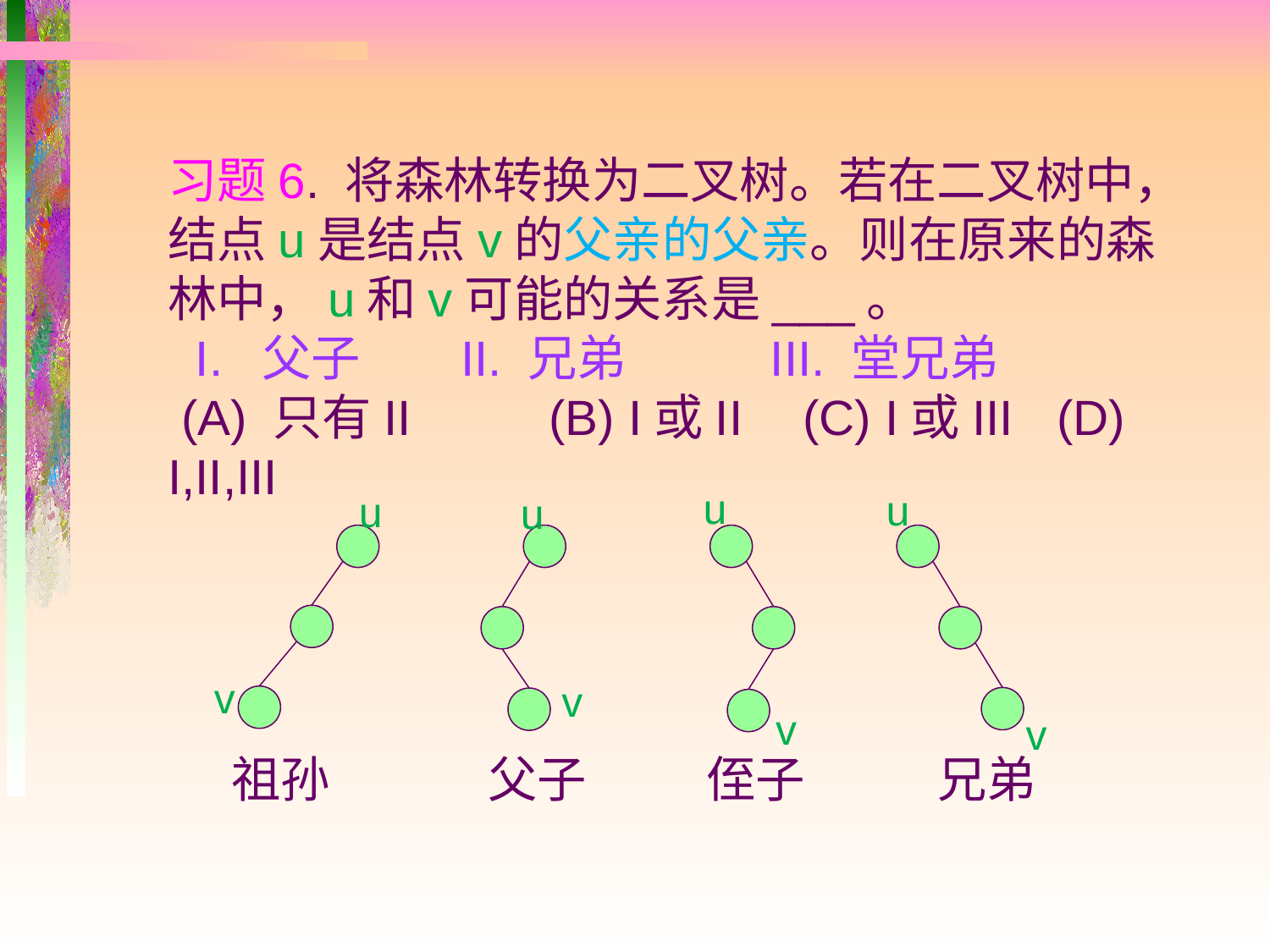

习题6. 将森林转换为二叉树。若在二叉树中，结点u是结点v的父亲的父亲。则在原来的森林中，u和v可能的关系是___。
  I.  父子        II. 兄弟            III. 堂兄弟
 (A) 只有II 	(B) I或II	(C) I或III	(D) I,II,III
u
u
u
u

v
v
v
v
祖孙
父子
侄子
兄弟